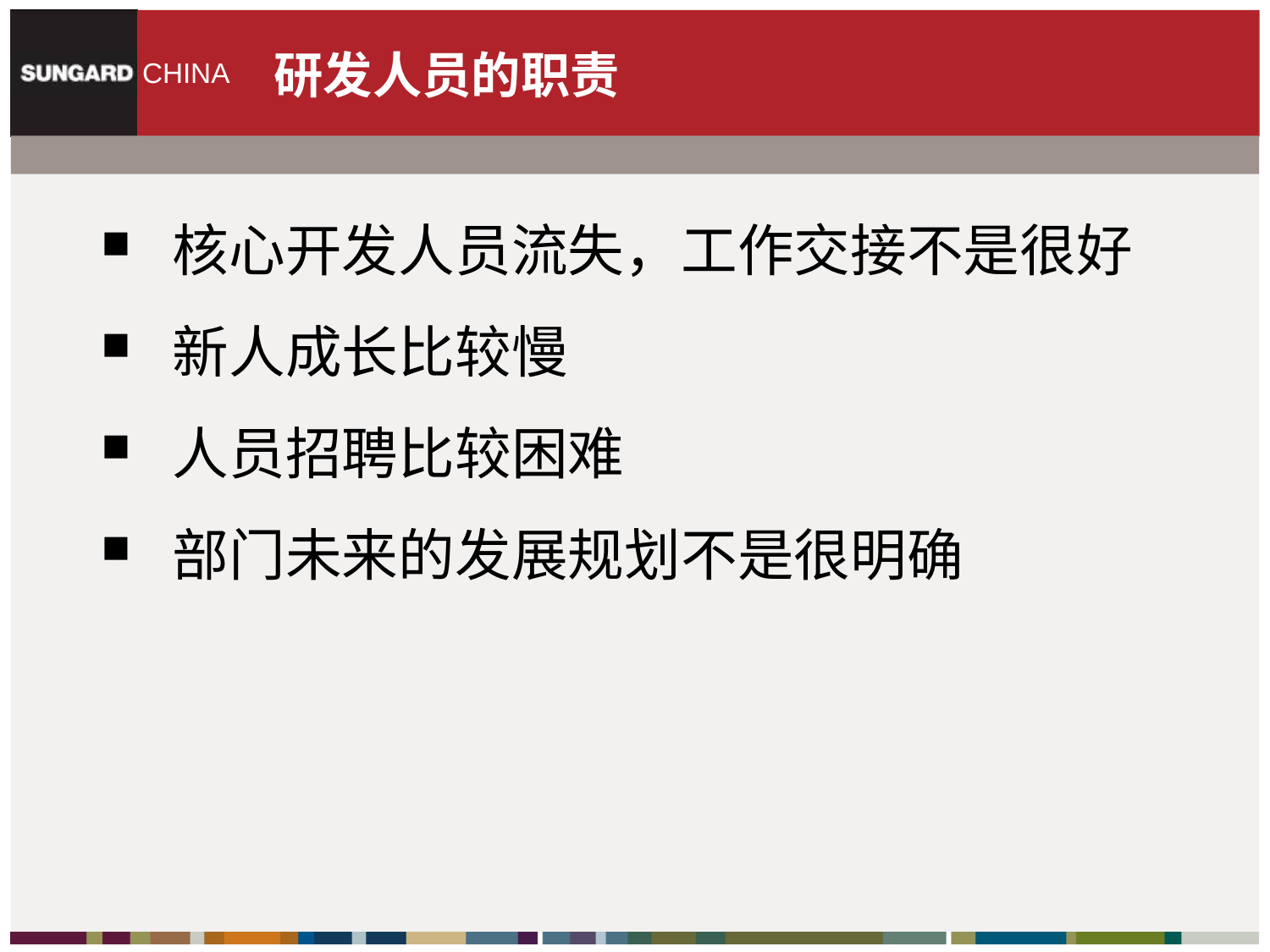

研发人员的职责
 核心开发人员流失，工作交接不是很好
 新人成长比较慢
 人员招聘比较困难
 部门未来的发展规划不是很明确